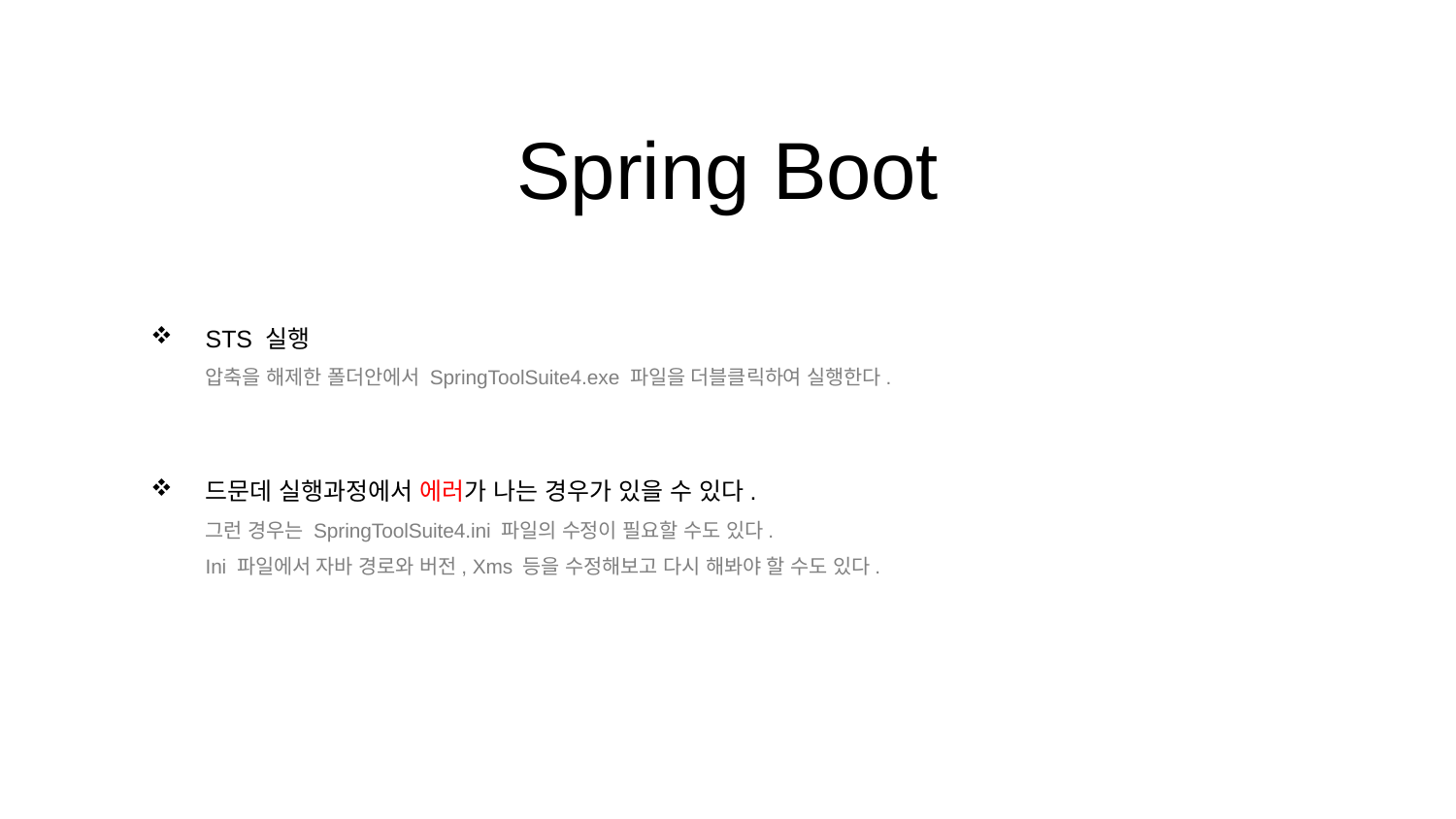

Spring Boot
STS 실행
압축을 해제한 폴더안에서 SpringToolSuite4.exe 파일을 더블클릭하여 실행한다.

드문데 실행과정에서 에러가 나는 경우가 있을 수 있다.
그런 경우는 SpringToolSuite4.ini 파일의 수정이 필요할 수도 있다.
Ini 파일에서 자바 경로와 버전, Xms 등을 수정해보고 다시 해봐야 할 수도 있다.